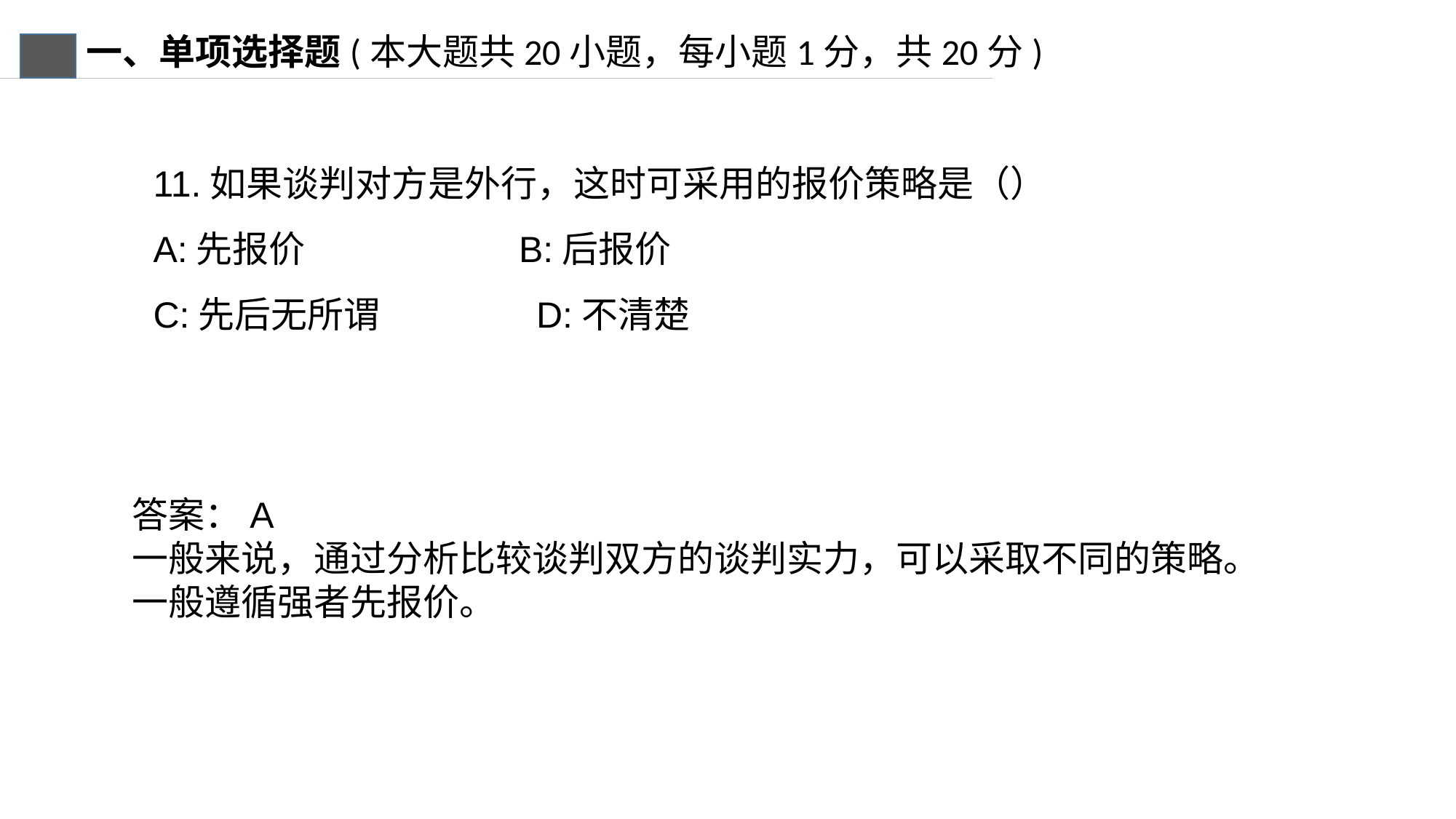

一、单项选择题(本大题共20小题，每小题1分，共20分)

11.如果谈判对方是外行，这时可采用的报价策略是（）
A:先报价                         B:后报价
C:先后无所谓                  D:不清楚
答案：A
一般来说，通过分析比较谈判双方的谈判实力，可以采取不同的策略。
一般遵循强者先报价。